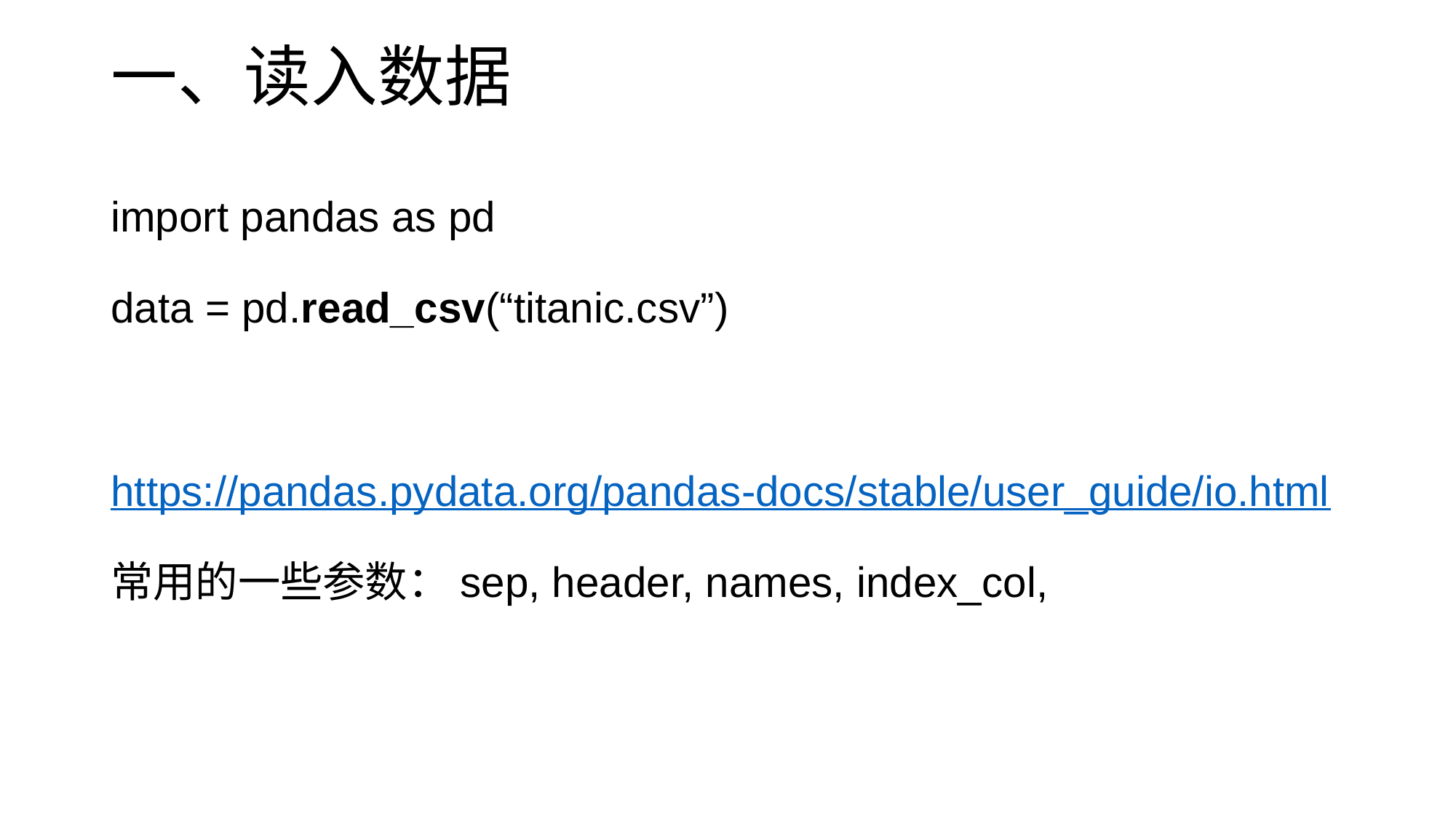

# 一、读入数据
import pandas as pd
data = pd.read_csv(“titanic.csv”)

https://pandas.pydata.org/pandas-docs/stable/user_guide/io.html
常用的一些参数：sep, header, names, index_col,